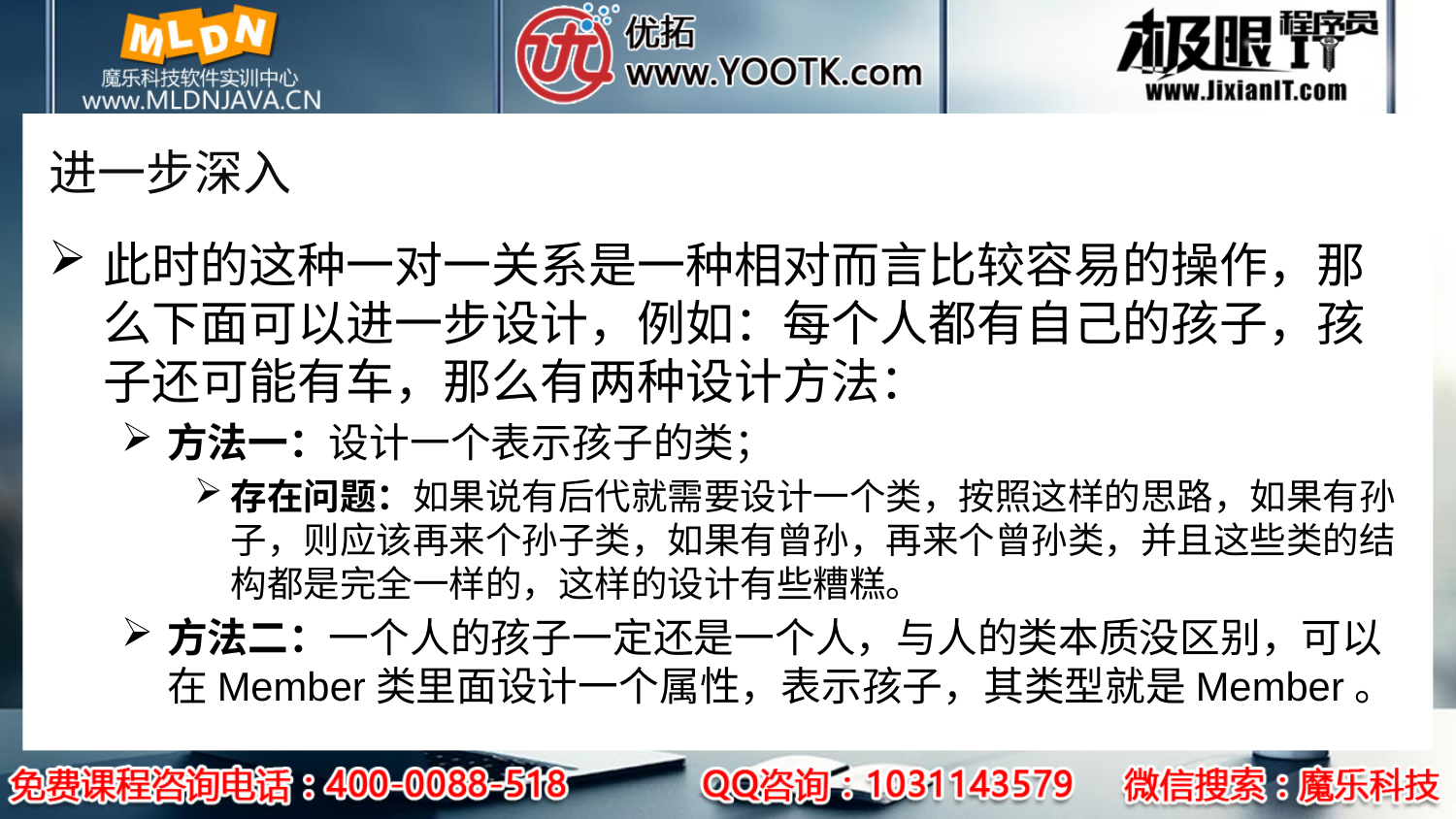

# 进一步深入
此时的这种一对一关系是一种相对而言比较容易的操作，那么下面可以进一步设计，例如：每个人都有自己的孩子，孩子还可能有车，那么有两种设计方法：
方法一：设计一个表示孩子的类；
存在问题：如果说有后代就需要设计一个类，按照这样的思路，如果有孙子，则应该再来个孙子类，如果有曾孙，再来个曾孙类，并且这些类的结构都是完全一样的，这样的设计有些糟糕。
方法二：一个人的孩子一定还是一个人，与人的类本质没区别，可以在Member类里面设计一个属性，表示孩子，其类型就是Member。